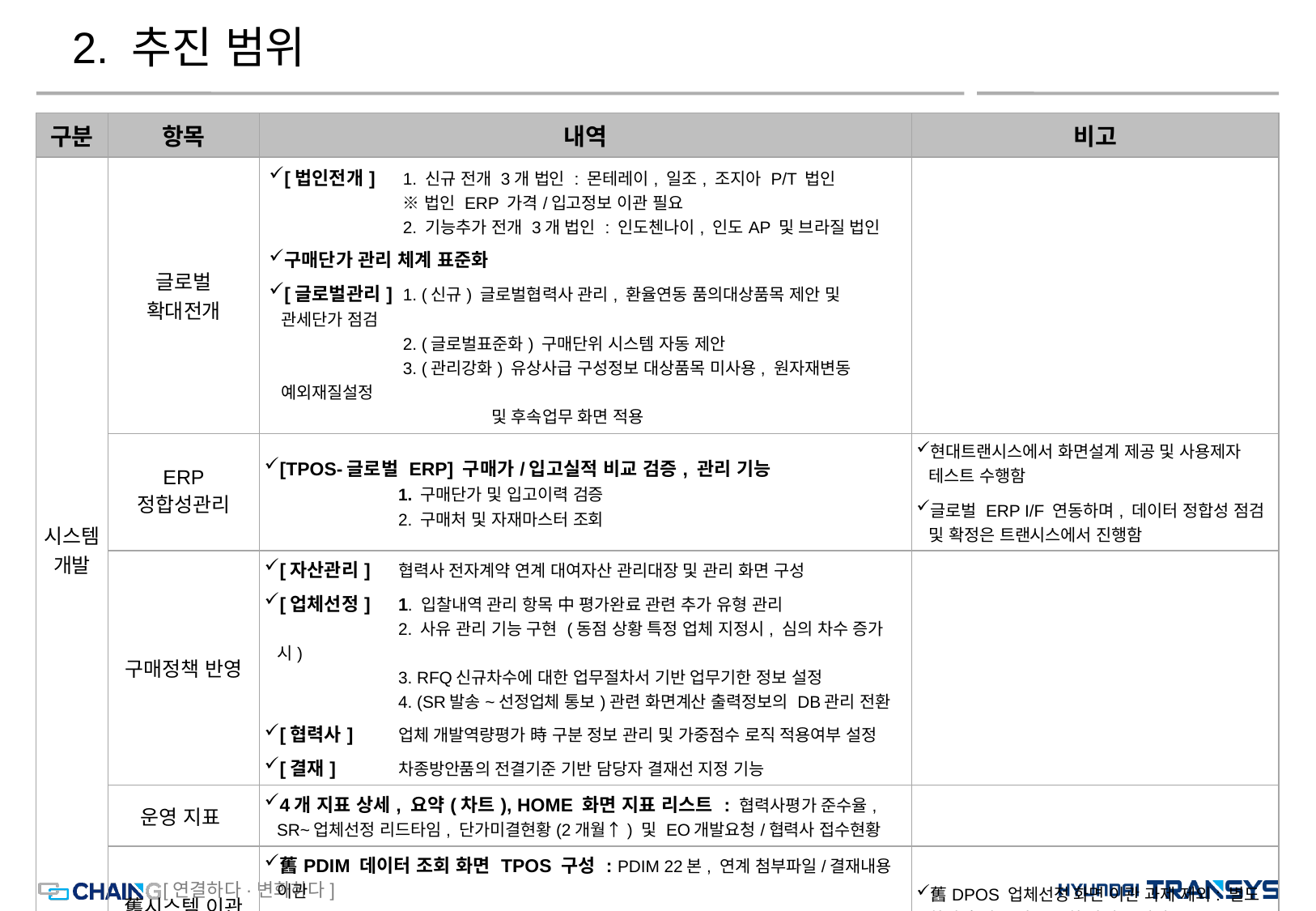

# 2. 추진 범위
| 구분 | 항목 | 내역 | 비고 |
| --- | --- | --- | --- |
| 시스템 개발 | 글로벌 확대전개 | [법인전개] 1. 신규 전개 3개 법인 : 몬테레이, 일조, 조지아 P/T 법인 ※ 법인 ERP 가격/입고정보 이관 필요 2. 기능추가 전개 3개 법인 : 인도첸나이, 인도AP 및 브라질 법인 구매단가 관리 체계 표준화 [글로벌관리] 1. (신규) 글로벌협력사 관리, 환율연동 품의대상품목 제안 및 관세단가 점검 2. (글로벌표준화) 구매단위 시스템 자동 제안 3. (관리강화) 유상사급 구성정보 대상품목 미사용, 원자재변동 예외재질설정 및 후속업무 화면 적용 |  |
|  | ERP 정합성관리 | [TPOS-글로벌 ERP] 구매가/입고실적 비교 검증, 관리 기능 1. 구매단가 및 입고이력 검증 2. 구매처 및 자재마스터 조회 | 현대트랜시스에서 화면설계 제공 및 사용제자 테스트 수행함 글로벌 ERP I/F 연동하며, 데이터 정합성 점검 및 확정은 트랜시스에서 진행함 |
|  | 구매정책 반영 | [자산관리] 협력사 전자계약 연계 대여자산 관리대장 및 관리 화면 구성 [업체선정] 1. 입찰내역 관리 항목 中 평가완료 관련 추가 유형 관리 2. 사유 관리 기능 구현 (동점 상황 특정 업체 지정시, 심의 차수 증가 시) 3. RFQ신규차수에 대한 업무절차서 기반 업무기한 정보 설정 4. (SR발송~선정업체 통보)관련 화면계산 출력정보의 DB관리 전환 [협력사] 업체 개발역량평가 時 구분 정보 관리 및 가중점수 로직 적용여부 설정 [결재] 차종방안품의 전결기준 기반 담당자 결재선 지정 기능 |  |
|  | 운영 지표 | 4개 지표 상세, 요약(차트), HOME 화면 지표 리스트 : 협력사평가 준수율, SR~업체선정 리드타임, 단가미결현황(2개월↑) 및 EO개발요청/협력사 접수현황 |  |
|  | 舊시스템 이관 | 舊PDIM 데이터 조회 화면 TPOS 구성 : PDIM 22본, 연계 첨부파일/결재내용 이관 舊DPOS 시스템 화면 TPOS 구성 : DPOS 시스템 화면 4본, 연계 첨부파일/결재내용 이관 | 舊DPOS 업체선정 화면 이관 과제 제외: 별도 화면 출력 로직 DB화 과제로 대체 |
| 데이터 연계 | 글로벌 확대전개 | [신규전개] 기준정보(3), 단가(2), Off-set(3), 이력(3), 기타(1) [추가전개] Off-set(3), 이력(1) |  |
|  | ERP 정합성관리 | [글로벌ERP] 구매단가, 입고이력, 업체 및 자재 마스터 |  |
|  | 운영 지표 | [전사 EIS] 정보 제공 I/F 설계 및 구현 |  |